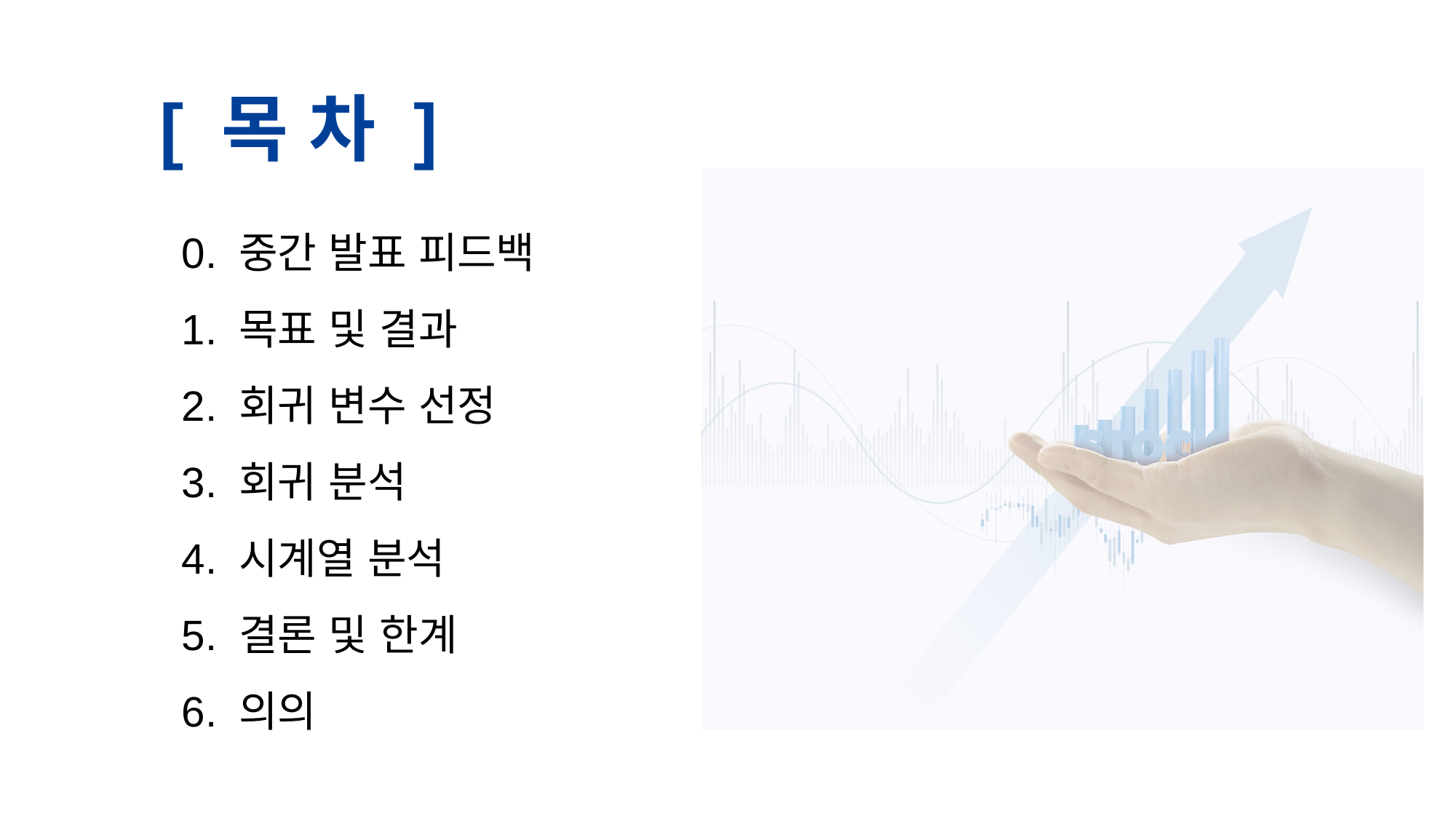

[ 목 차 ]

# 0. 중간 발표 피드백 1. 목표 및 결과 2. 회귀 변수 선정 3. 회귀 분석 4. 시계열 분석 5. 결론 및 한계 6. 의의